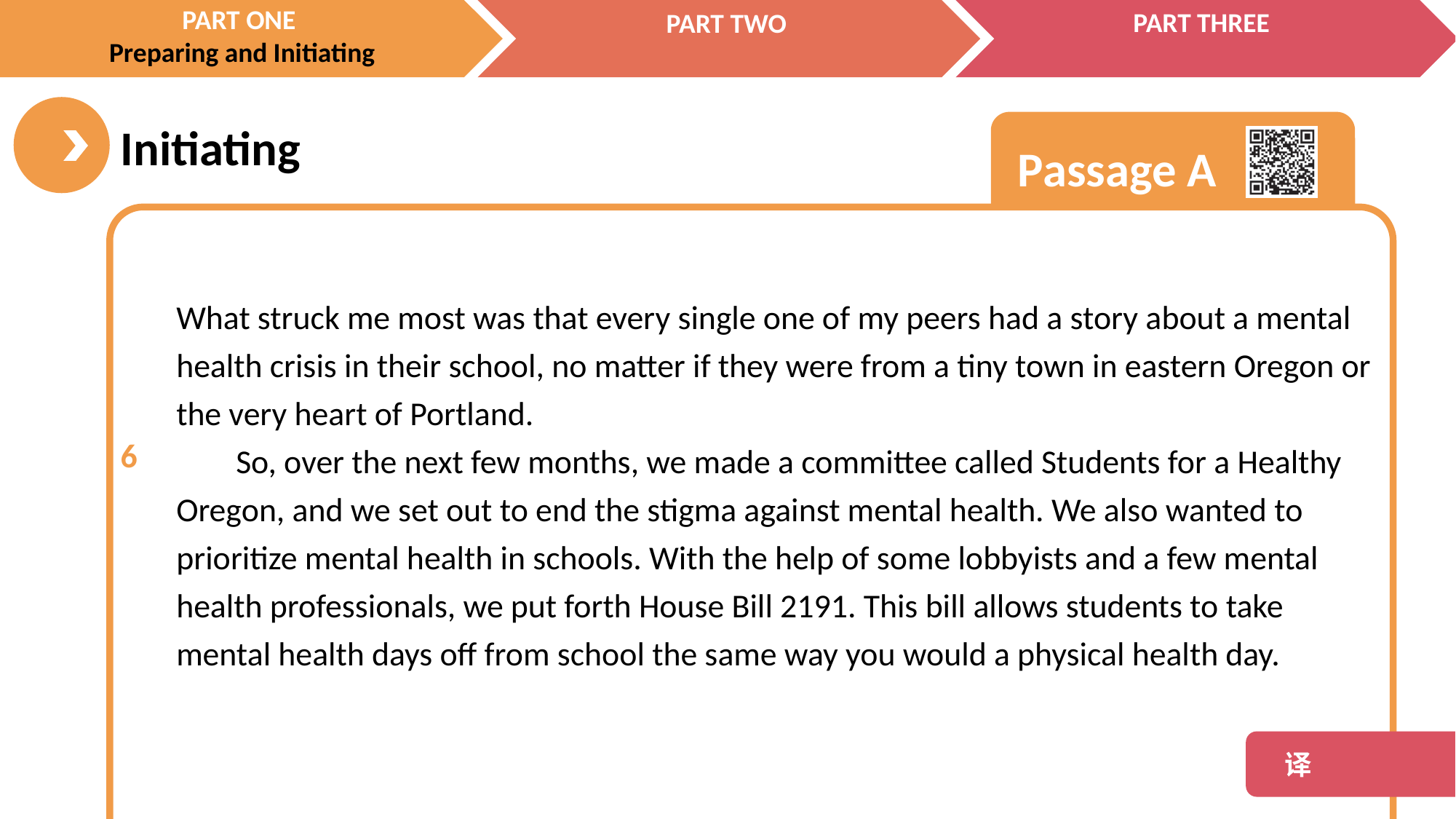

What struck me most was that every single one of my peers had a story about a mental health crisis in their school, no matter if they were from a tiny town in eastern Oregon or the very heart of Portland.
        So, over the next few months, we made a committee called Students for a Healthy Oregon, and we set out to end the stigma against mental health. We also wanted to prioritize mental health in schools. With the help of some lobbyists and a few mental health professionals, we put forth House Bill 2191. This bill allows students to take mental health days off from school the same way you would a physical health day.

6

   译